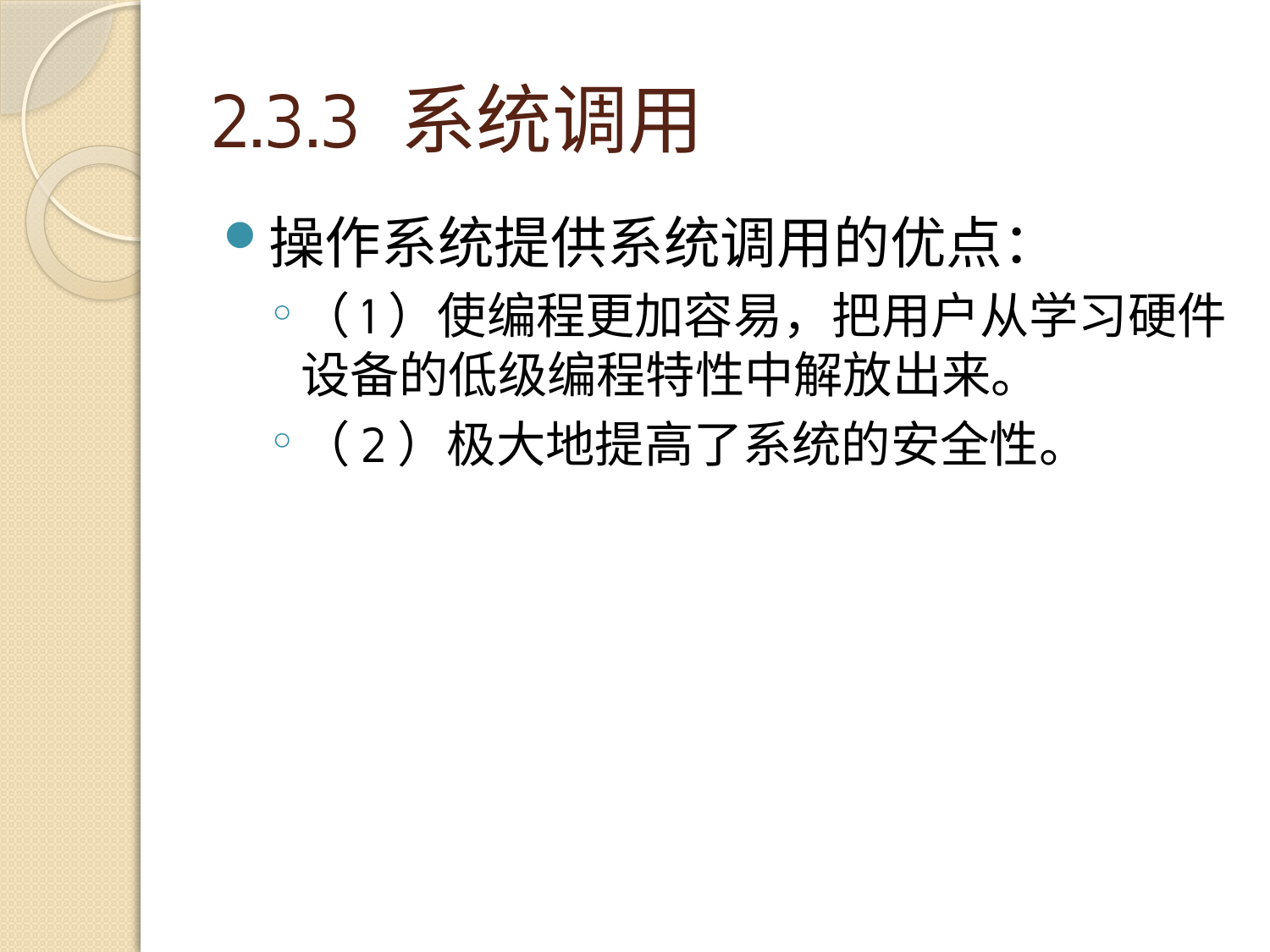

# 2.3.3 系统调用
操作系统提供系统调用的优点：
（1）使编程更加容易，把用户从学习硬件设备的低级编程特性中解放出来。
（2）极大地提高了系统的安全性。